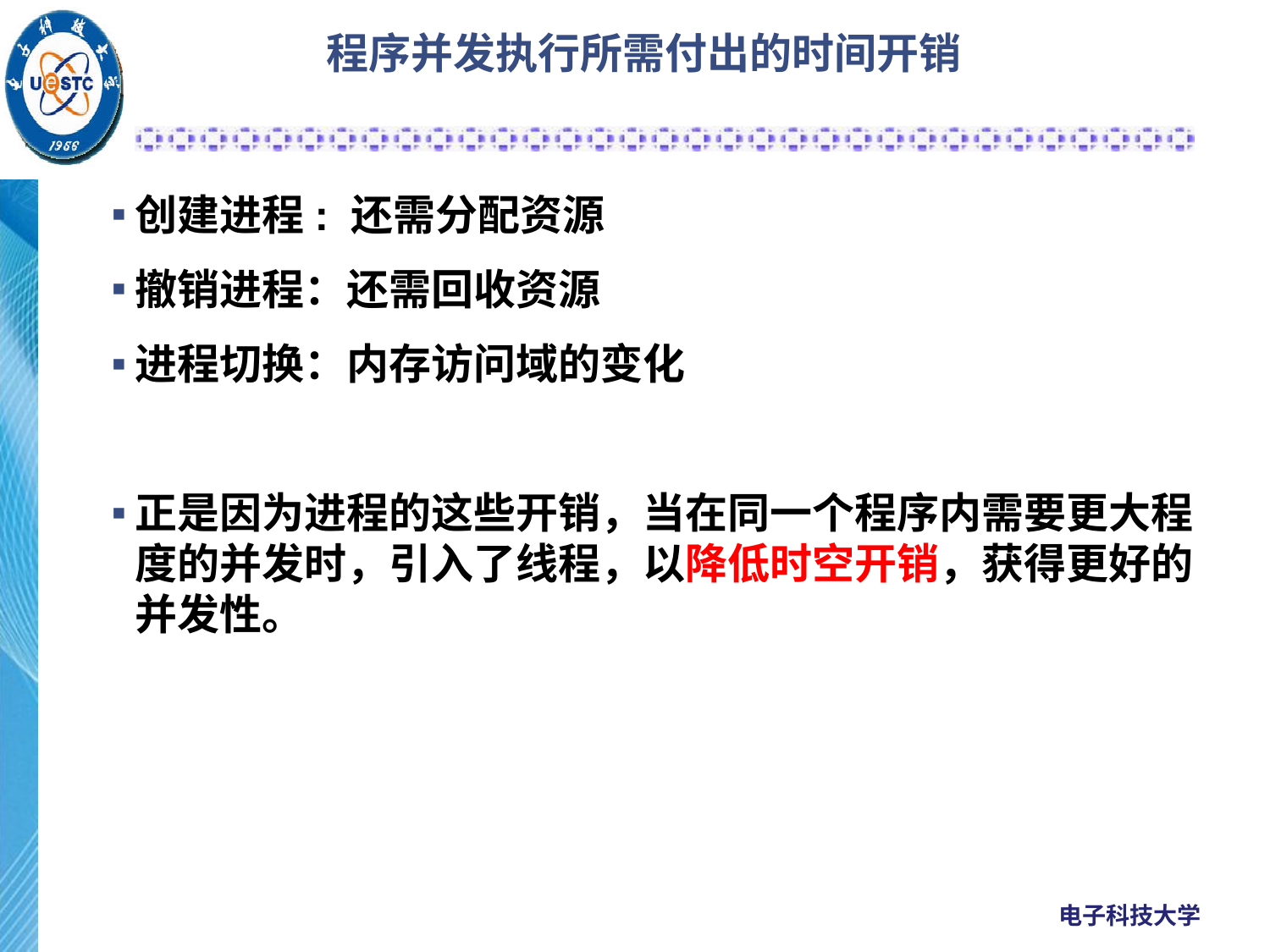

# 程序并发执行所需付出的时间开销
创建进程: 还需分配资源
撤销进程：还需回收资源
进程切换：内存访问域的变化

正是因为进程的这些开销，当在同一个程序内需要更大程度的并发时，引入了线程，以降低时空开销，获得更好的并发性。